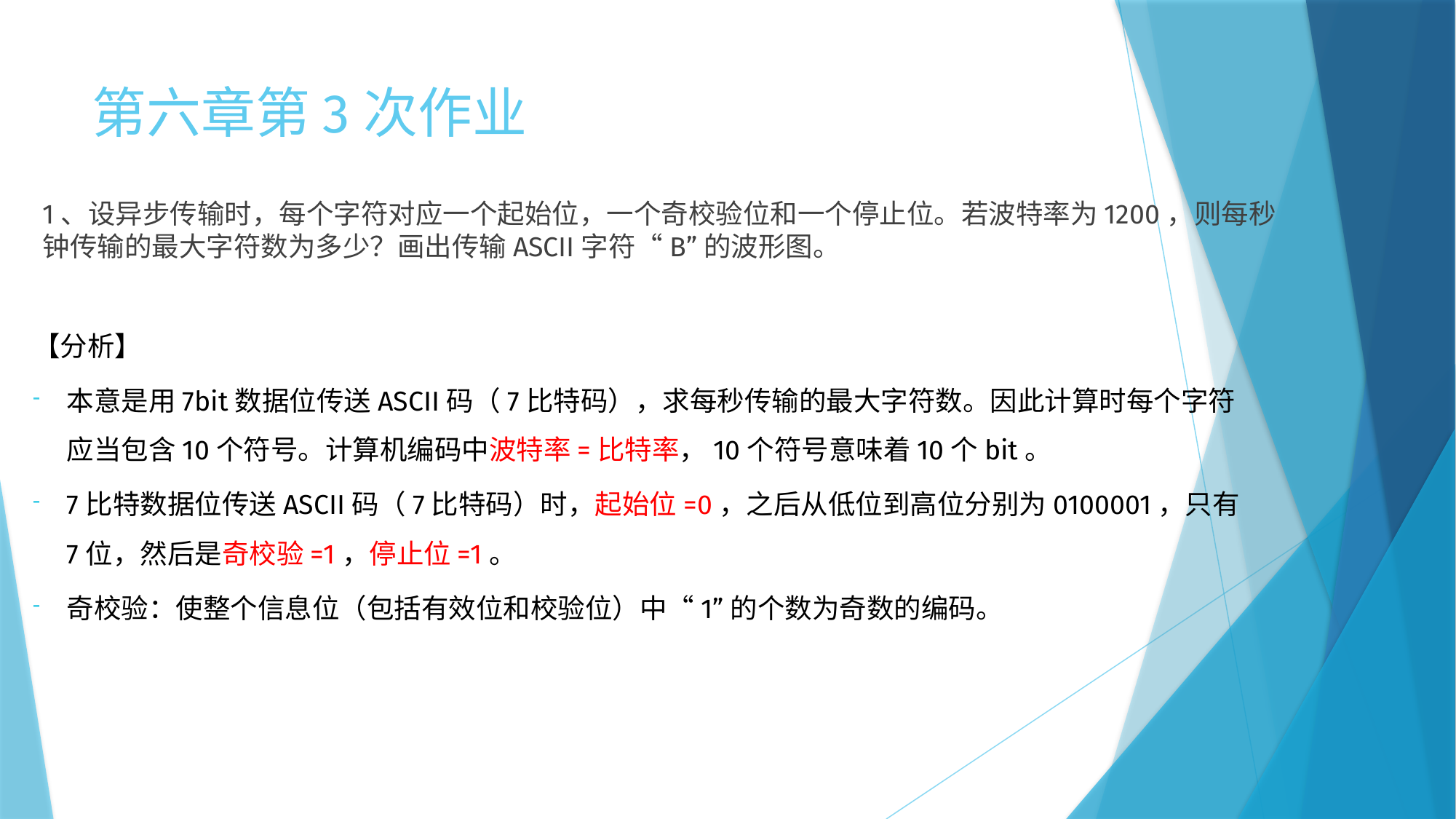

# 第六章第3次作业
1、设异步传输时，每个字符对应一个起始位，一个奇校验位和一个停止位。若波特率为1200，则每秒钟传输的最大字符数为多少？画出传输ASCII字符“B”的波形图。
【分析】
本意是用7bit数据位传送ASCII码（7比特码），求每秒传输的最大字符数。因此计算时每个字符应当包含10个符号。计算机编码中波特率=比特率，10个符号意味着10个bit。
7比特数据位传送ASCII码（7比特码）时，起始位=0，之后从低位到高位分别为0100001，只有7位，然后是奇校验=1，停止位=1。
奇校验：使整个信息位（包括有效位和校验位）中“1”的个数为奇数的编码。